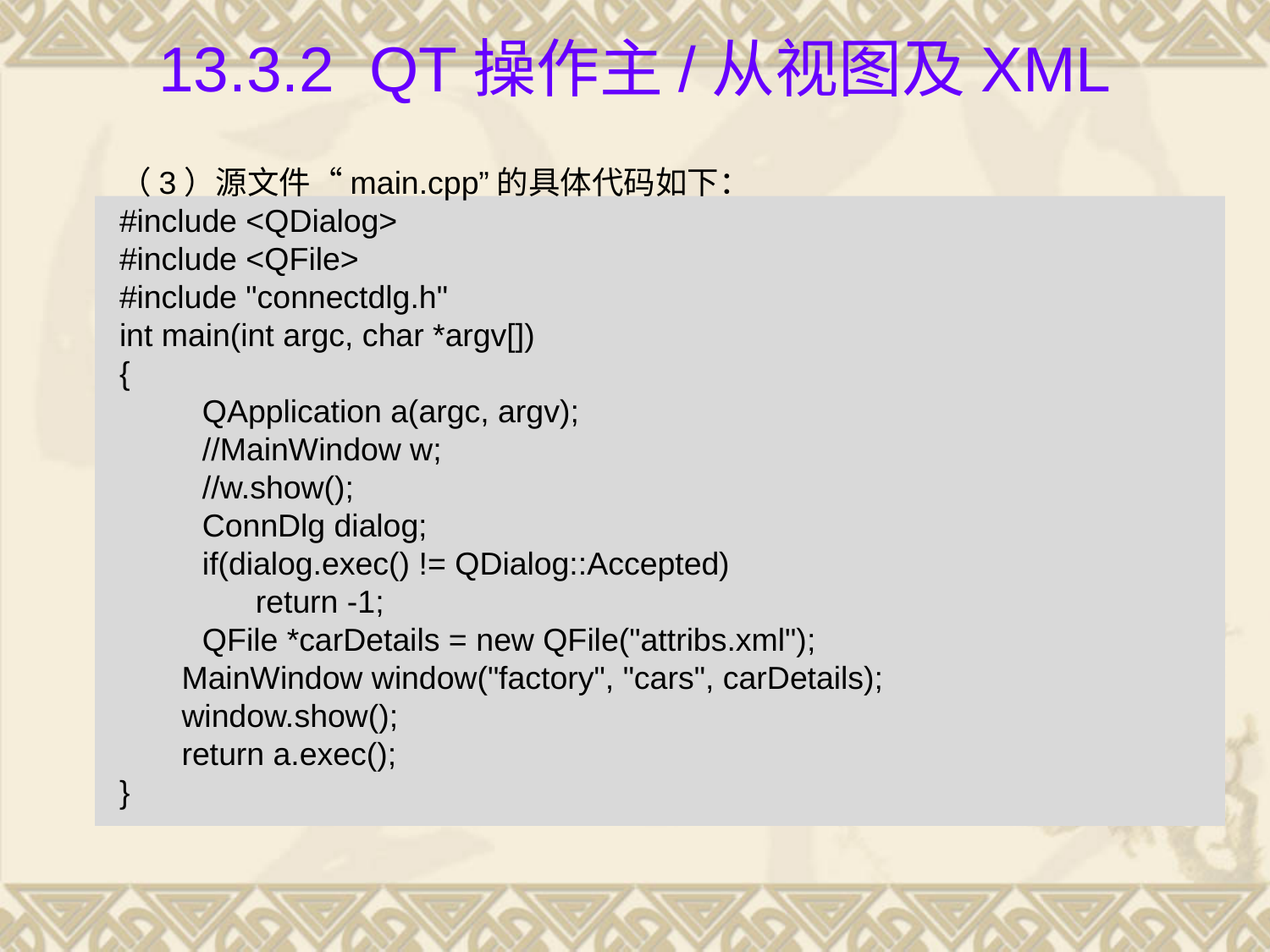

# 13.3.2  Qt操作主/从视图及XML
（3）源文件“main.cpp”的具体代码如下：
#include <QDialog>
#include <QFile>
#include "connectdlg.h"
int main(int argc, char *argv[])
{
	  QApplication a(argc, argv);
    	  //MainWindow w;
    	  //w.show();
    	  ConnDlg dialog;
    	  if(dialog.exec() != QDialog::Accepted)
	        return -1;
	  QFile *carDetails = new QFile("attribs.xml");
       MainWindow window("factory", "cars", carDetails);
       window.show();
       return a.exec();
}